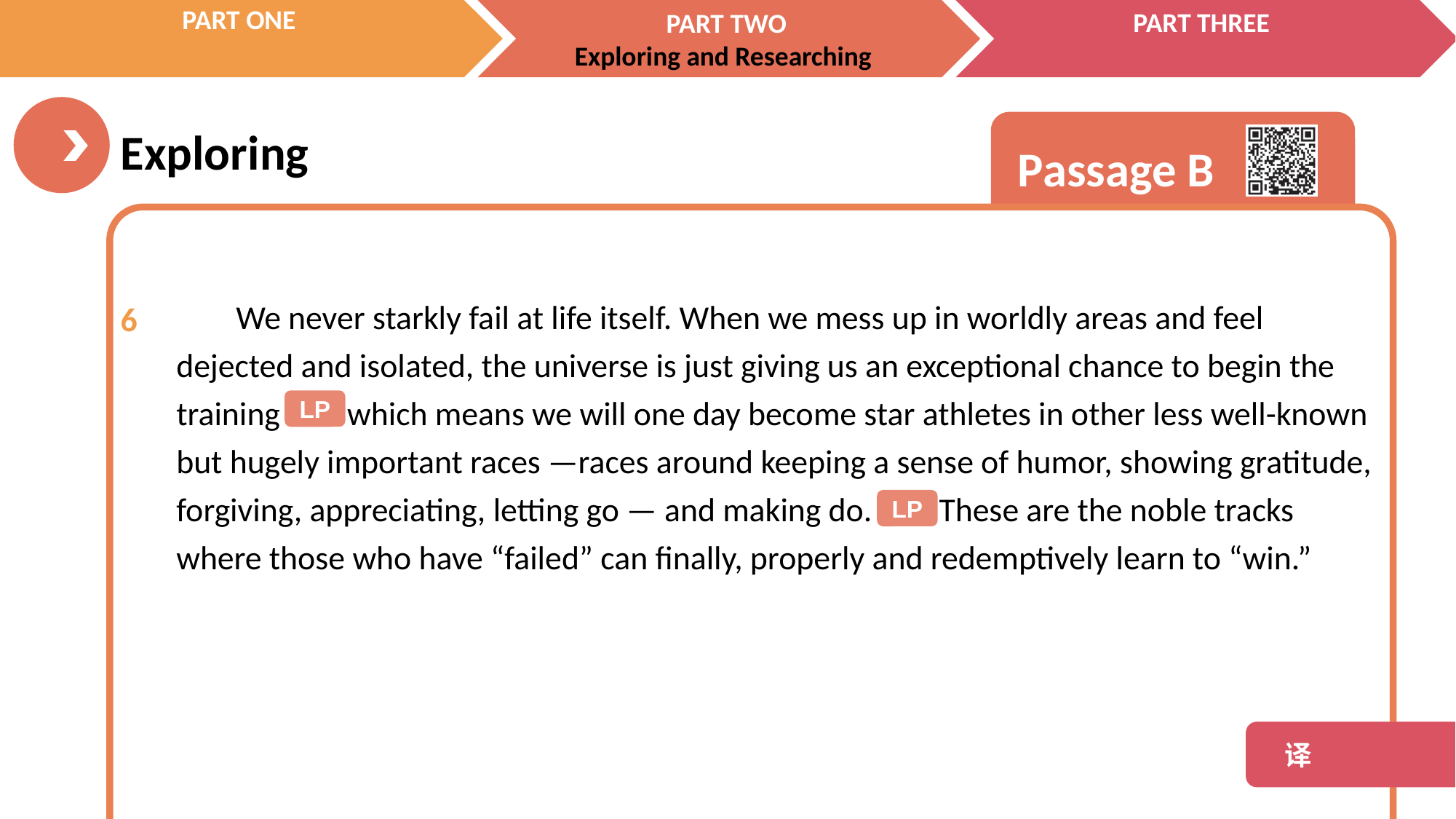

We never starkly fail at life itself. When we mess up in worldly areas and feel dejected and isolated, the universe is just giving us an exceptional chance to begin the training         which means we will one day become star athletes in other less well-known but hugely important races —races around keeping a sense of humor, showing gratitude, forgiving, appreciating, letting go — and making do.         These are the noble tracks where those who have “failed” can finally, properly and redemptively learn to “win.”
6

LP
LP
   译